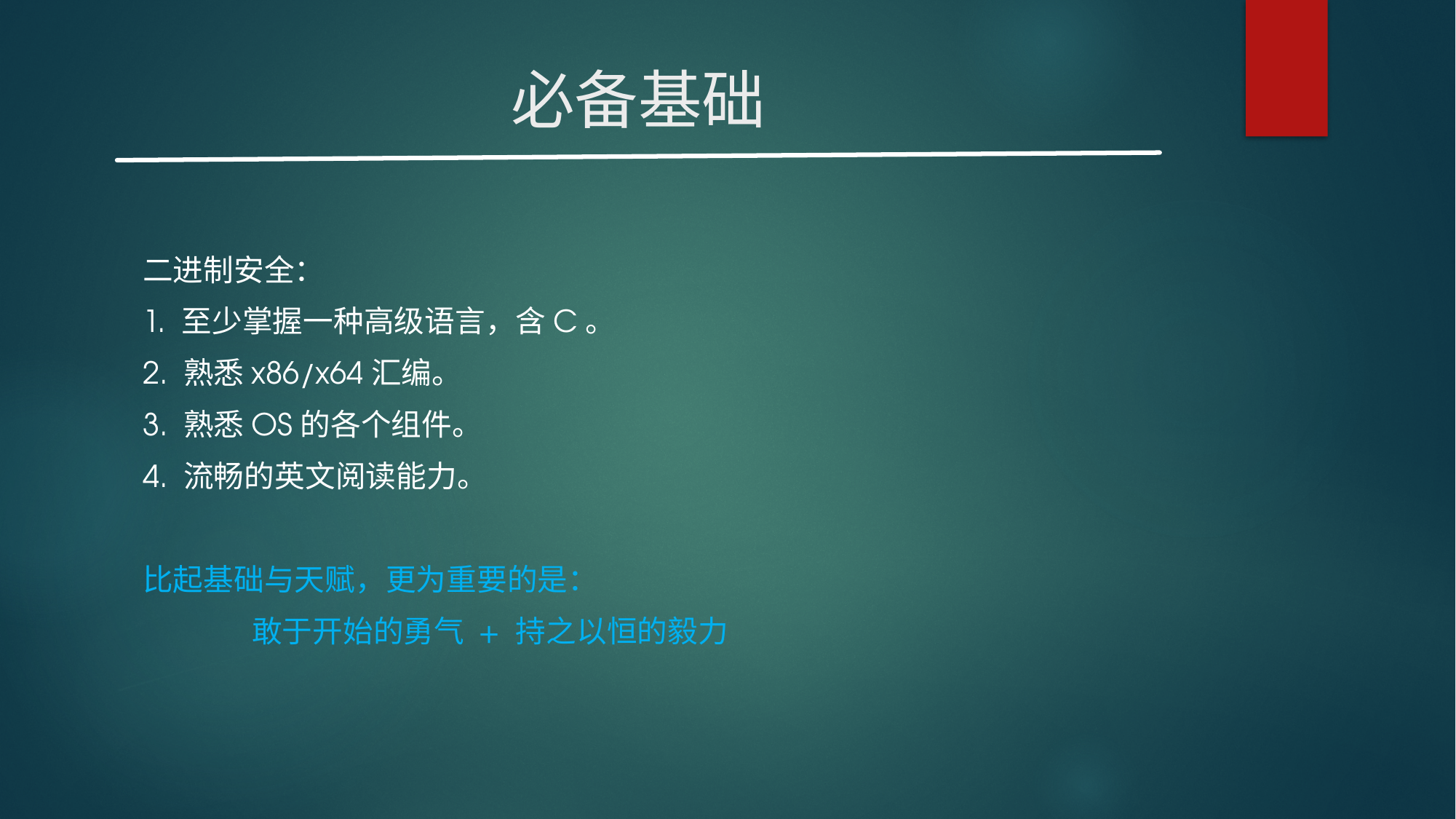

# 必备基础
二进制安全：
1. 至少掌握一种高级语言，含C。
2. 熟悉x86/x64汇编。
3. 熟悉OS的各个组件。
4. 流畅的英文阅读能力。

比起基础与天赋，更为重要的是：
	敢于开始的勇气 + 持之以恒的毅力